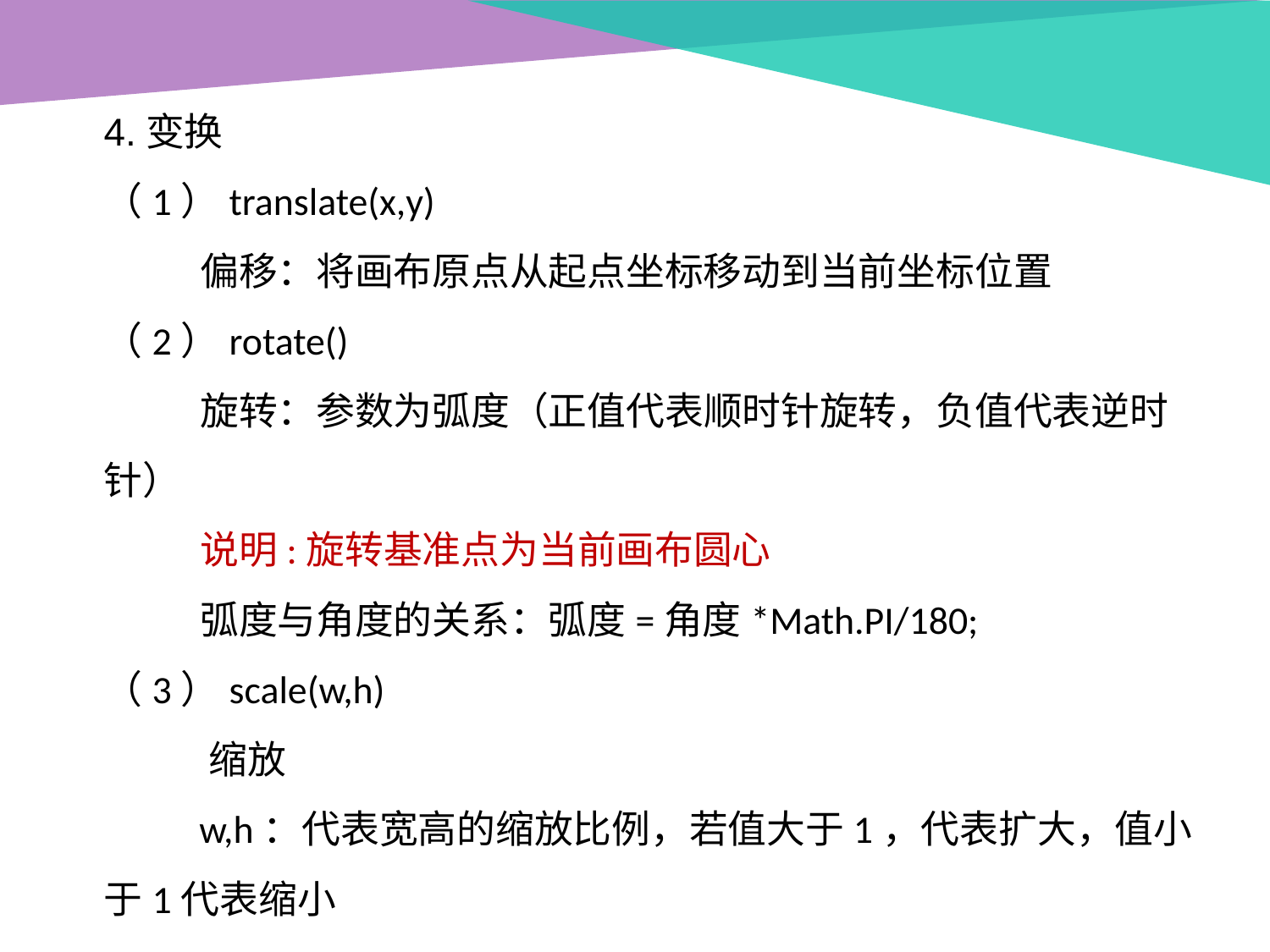

4.变换
（1）translate(x,y)
          偏移：将画布原点从起点坐标移动到当前坐标位置
（2）rotate()
          旋转：参数为弧度（正值代表顺时针旋转，负值代表逆时针）
          说明:旋转基准点为当前画布圆心
          弧度与角度的关系：弧度=角度*Math.PI/180;
（3）scale(w,h)
           缩放
           w,h：代表宽高的缩放比例，若值大于1，代表扩大，值小于1代表缩小